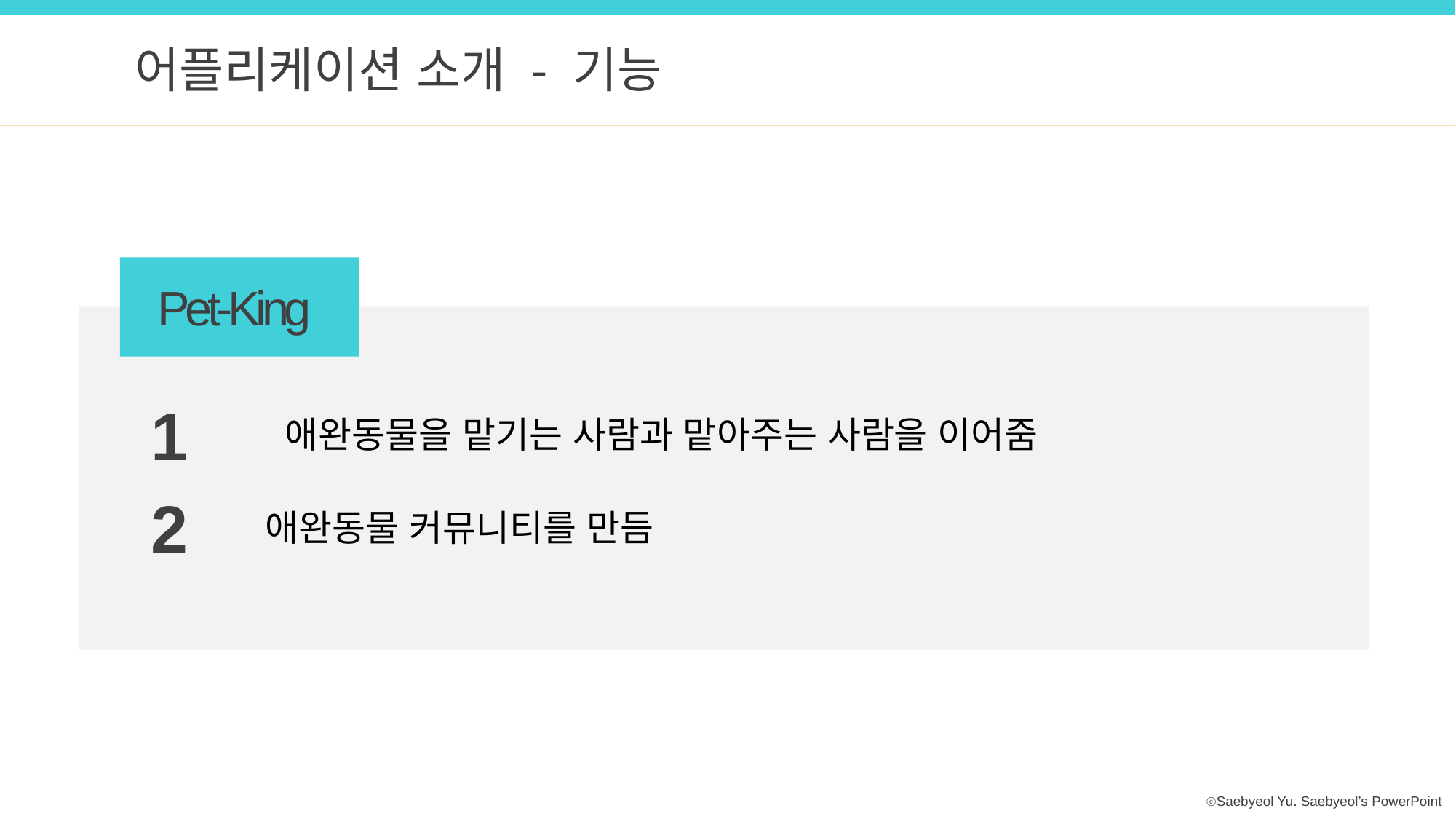

어플리케이션 소개 - 기능

Pet-King

1
애완동물을 맡기는 사람과 맡아주는 사람을 이어줌
2
애완동물 커뮤니티를 만듬